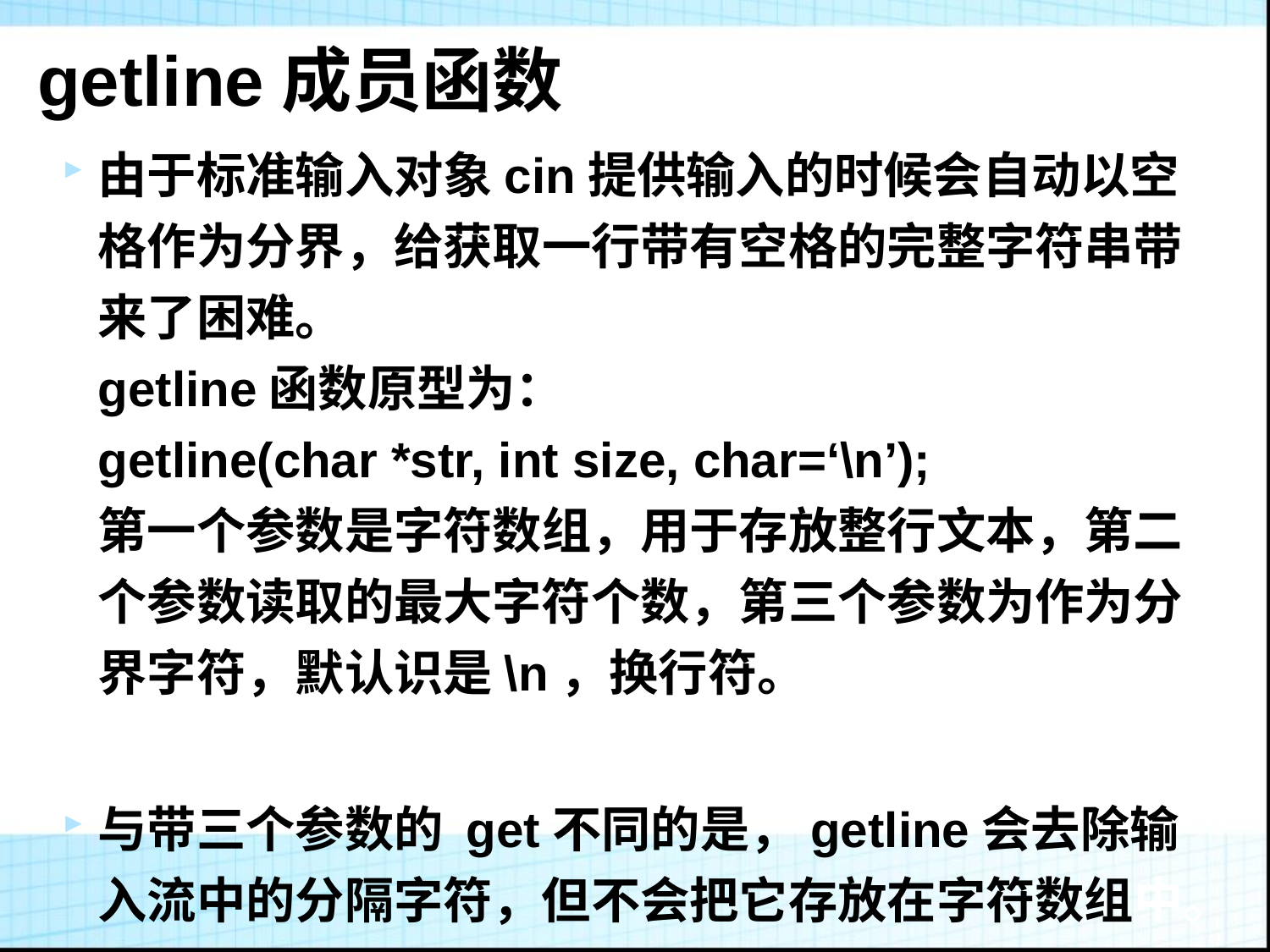

getline成员函数
由于标准输入对象cin提供输入的时候会自动以空格作为分界，给获取一行带有空格的完整字符串带来了困难。
getline函数原型为：
getline(char *str, int size, char=‘\n’);
第一个参数是字符数组，用于存放整行文本，第二个参数读取的最大字符个数，第三个参数为作为分界字符，默认识是\n，换行符。

与带三个参数的 get不同的是，getline会去除输入流中的分隔字符，但不会把它存放在字符数组中。